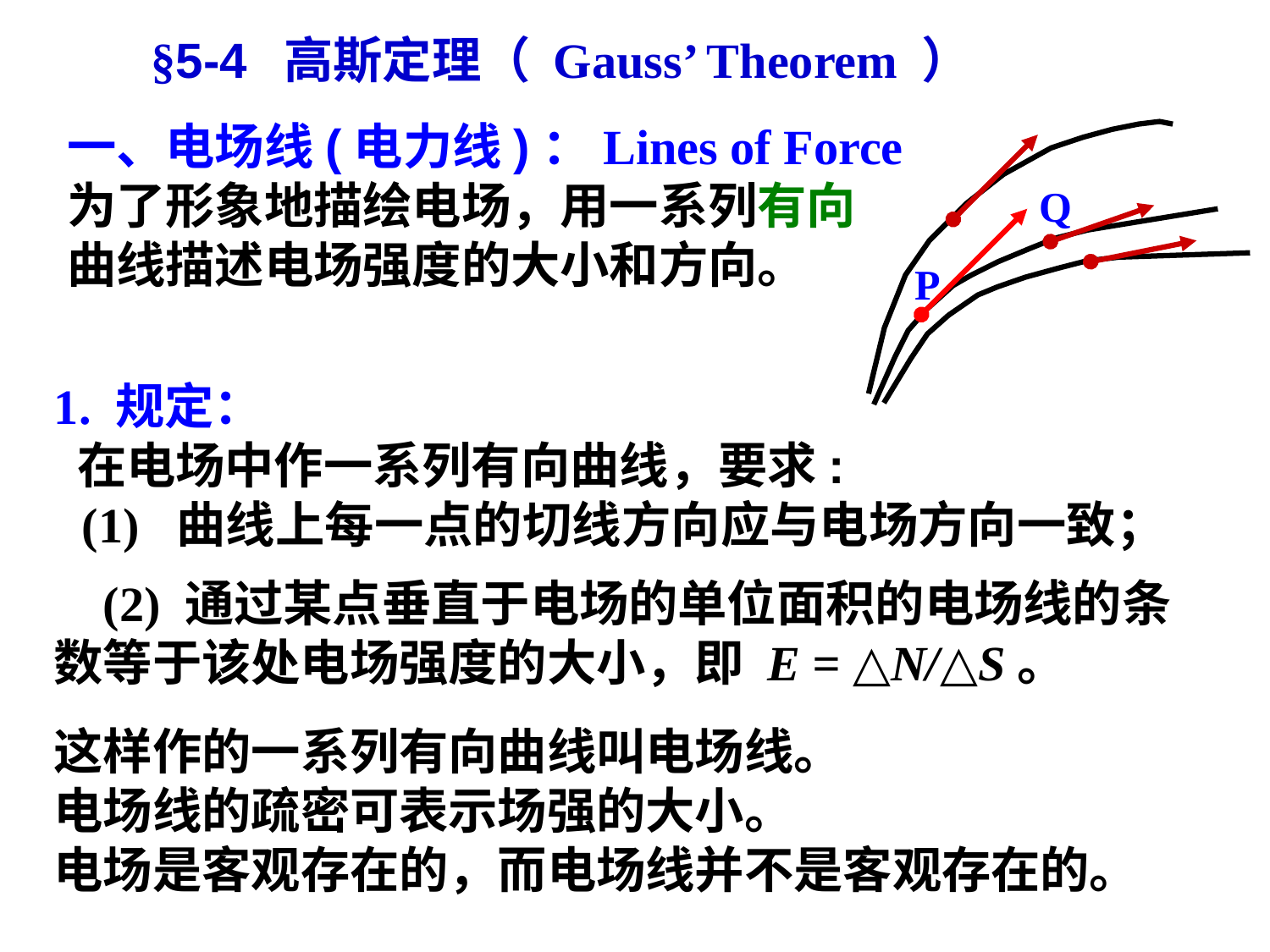

# §5-4  高斯定理（ Gauss’ Theorem ）
一、电场线(电力线)：Lines of Force
为了形象地描绘电场，用一系列有向
曲线描述电场强度的大小和方向。

Q

P
1. 规定：
 在电场中作一系列有向曲线，要求:
  (1)  曲线上每一点的切线方向应与电场方向一致；
    (2) 通过某点垂直于电场的单位面积的电场线的条
数等于该处电场强度的大小，即 E = △N/△S。
这样作的一系列有向曲线叫电场线。
电场线的疏密可表示场强的大小。
电场是客观存在的，而电场线并不是客观存在的。